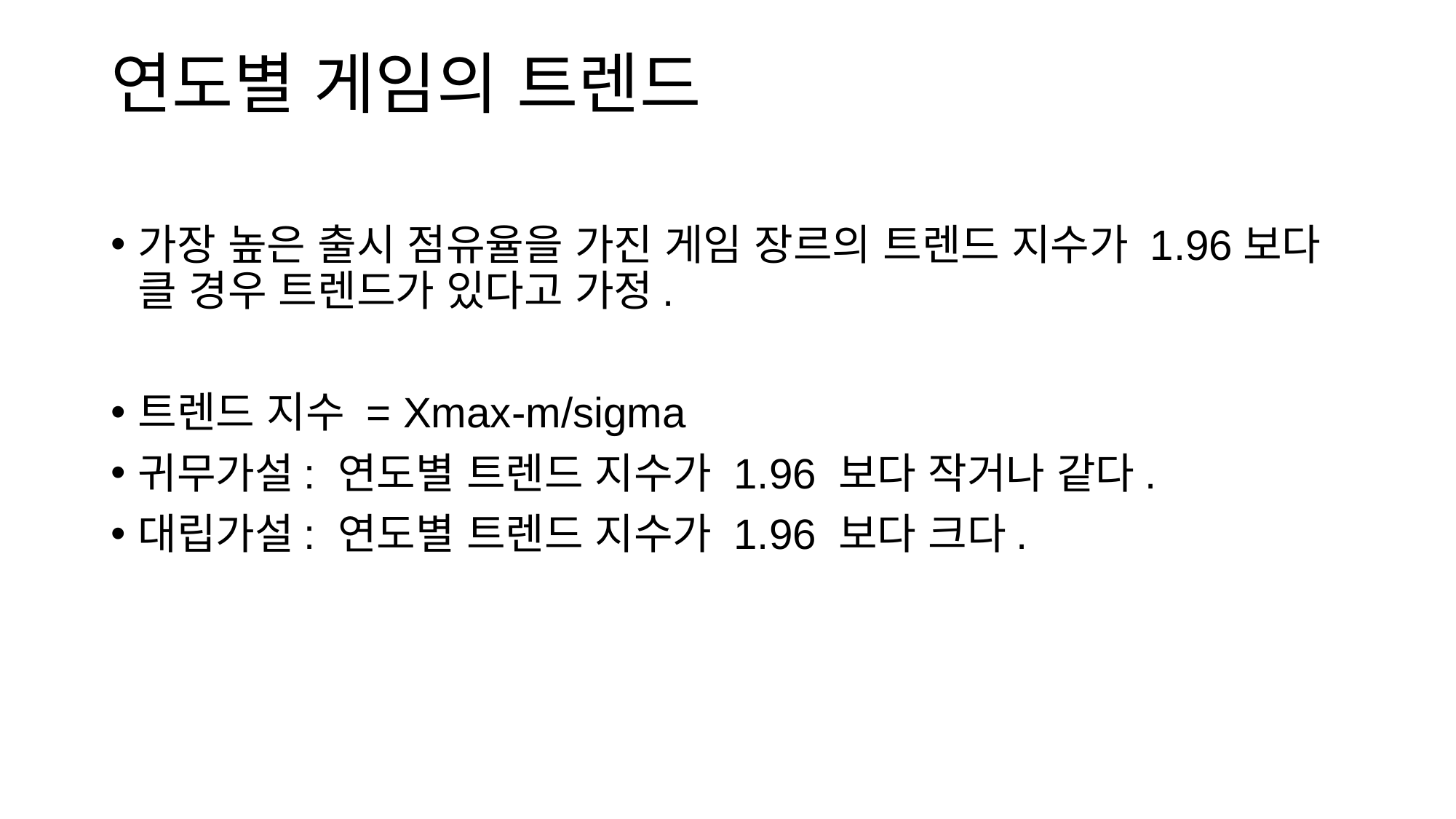

# 연도별 게임의 트렌드

가장 높은 출시 점유율을 가진 게임 장르의 트렌드 지수가 1.96보다 클 경우 트렌드가 있다고 가정.

트렌드 지수 = Xmax-m/sigma
귀무가설: 연도별 트렌드 지수가 1.96 보다 작거나 같다.
대립가설: 연도별 트렌드 지수가 1.96 보다 크다.